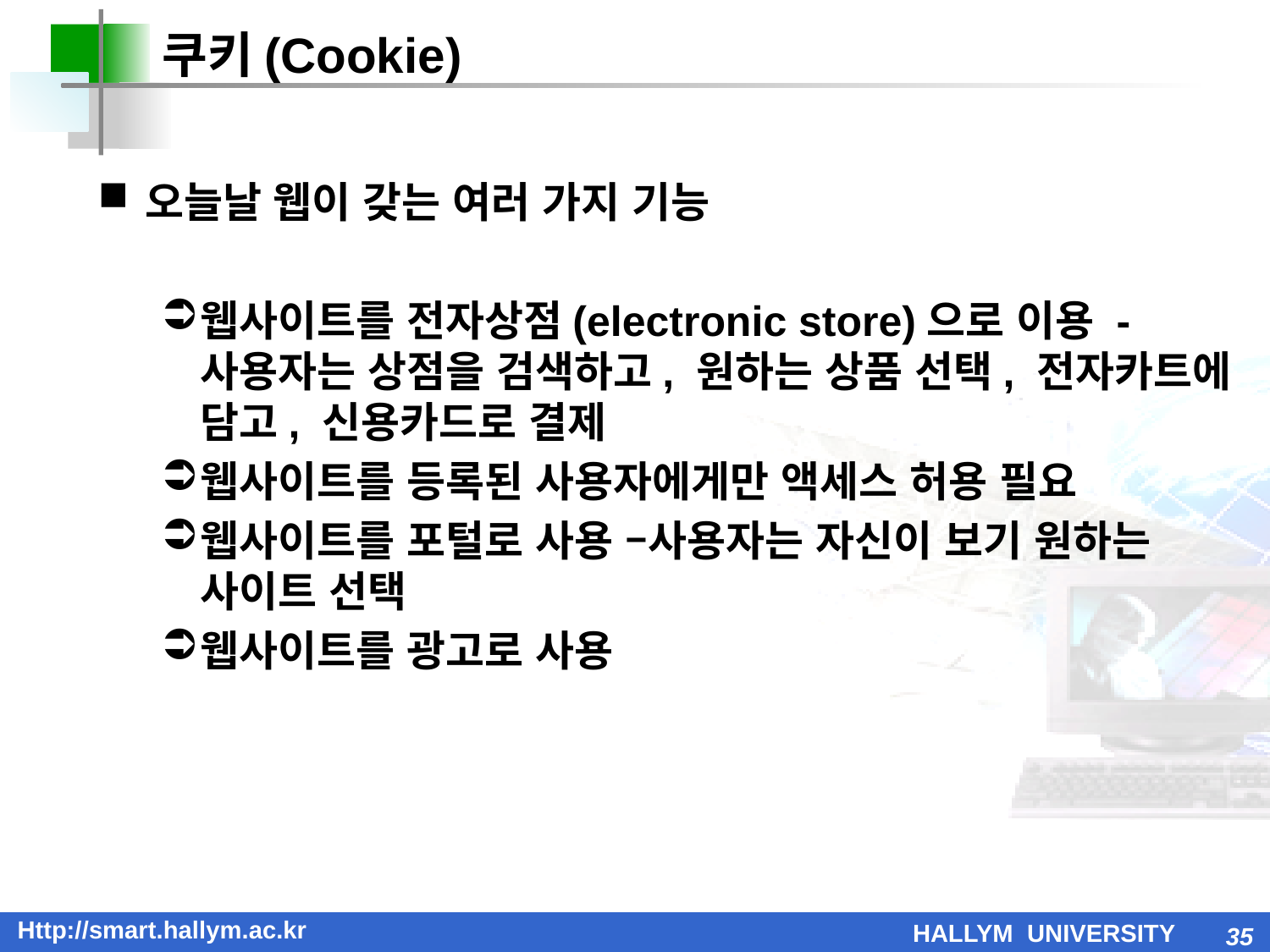

쿠키(Cookie)

오늘날 웹이 갖는 여러 가지 기능

웹사이트를 전자상점(electronic store)으로 이용 - 사용자는 상점을 검색하고, 원하는 상품 선택, 전자카트에 담고, 신용카드로 결제
웹사이트를 등록된 사용자에게만 액세스 허용 필요
웹사이트를 포털로 사용 –사용자는 자신이 보기 원하는 사이트 선택
웹사이트를 광고로 사용

35